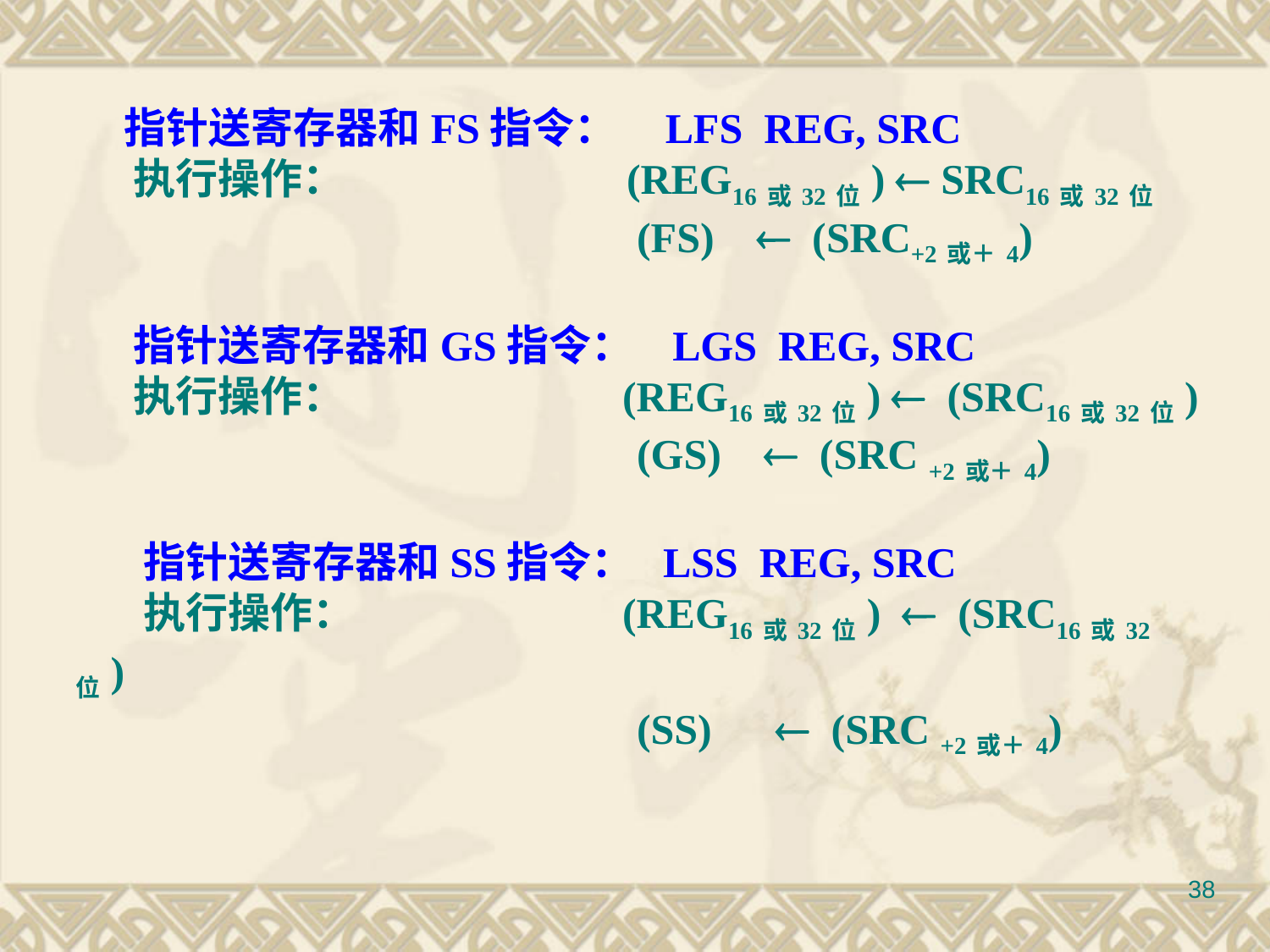

指针送寄存器和FS指令：    LFS  REG, SRC
     执行操作：                      　  (REG16或32位) ← SRC16或32位
                                                     (FS)    ←  (SRC+2或＋4)

     指针送寄存器和GS指令：   LGS  REG, SRC
     执行操作：                            (REG16或32位) ←  (SRC16或32位)
                                                     (GS)    ←  (SRC +2或＋4)

      指针送寄存器和SS指令：  LSS  REG, SRC
      执行操作：                           (REG16或32位)  ←  (SRC16或32位)
                                                     (SS)      ←  (SRC +2或＋4)

38